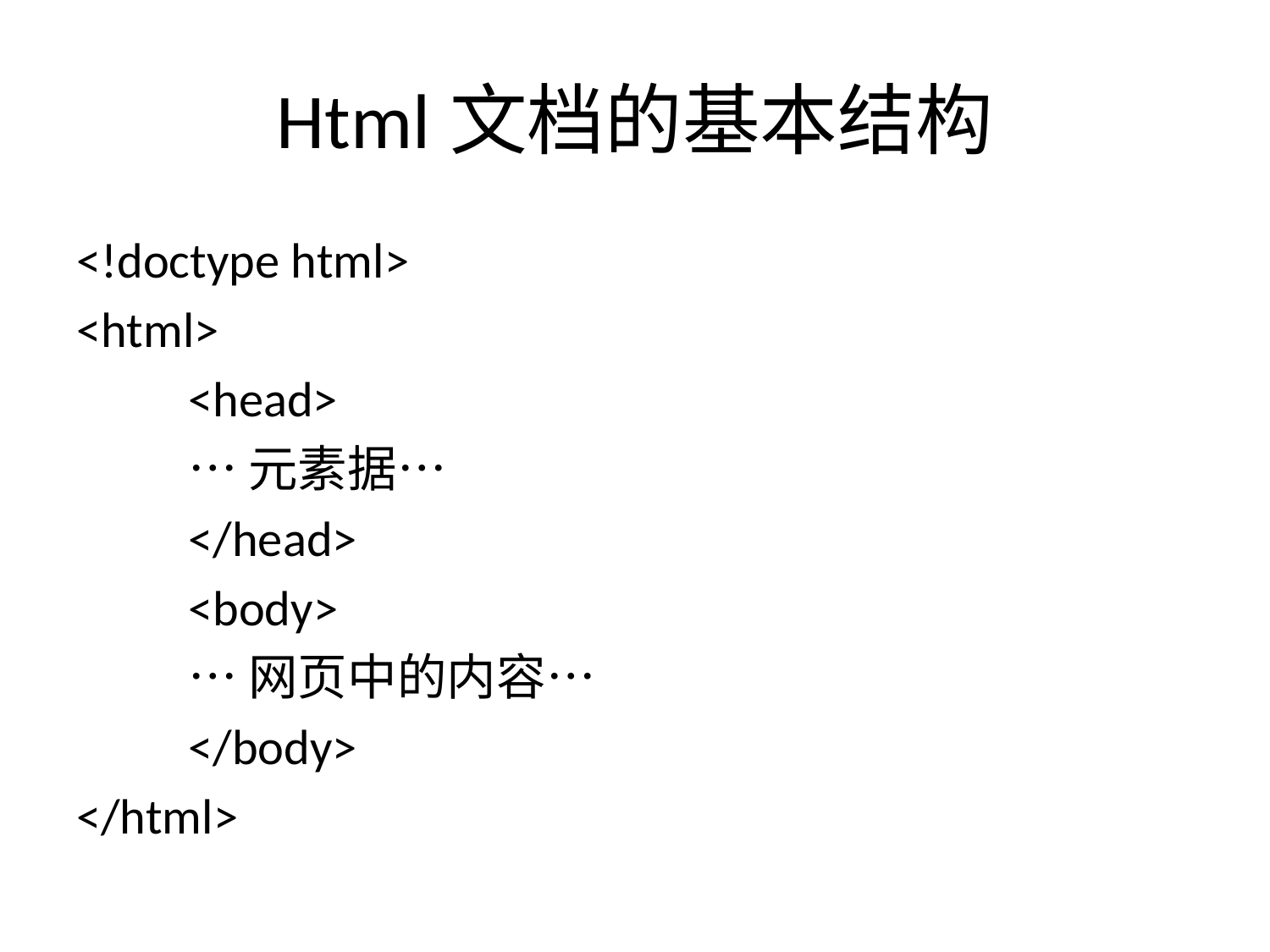

# Html文档的基本结构
<!doctype html>
<html>
	<head>
		…元素据…
	</head>
	<body>
		…网页中的内容…
	</body>
</html>